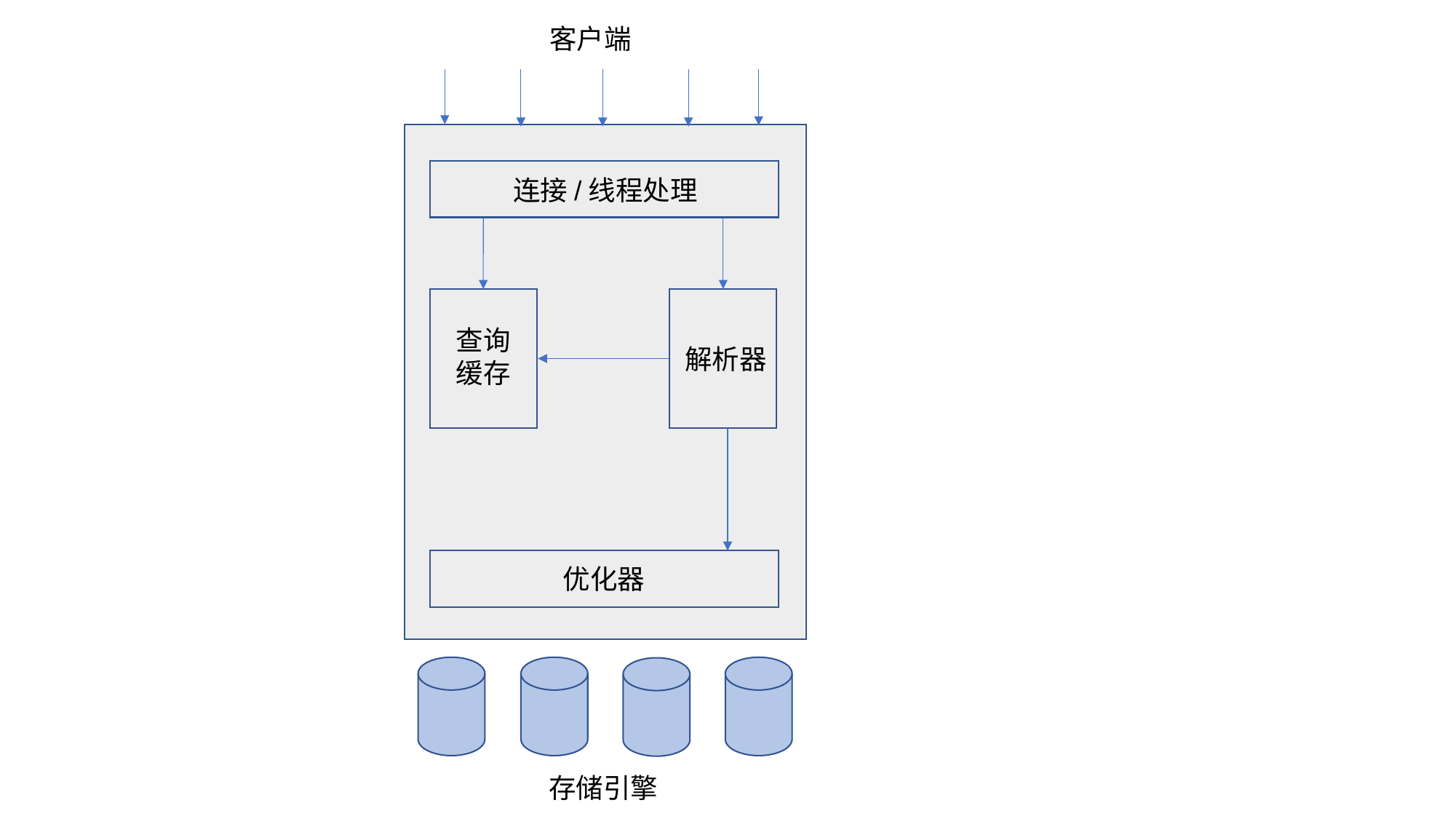

客户端

连接/线程处理

查询
缓存
解析器

优化器

存储引擎